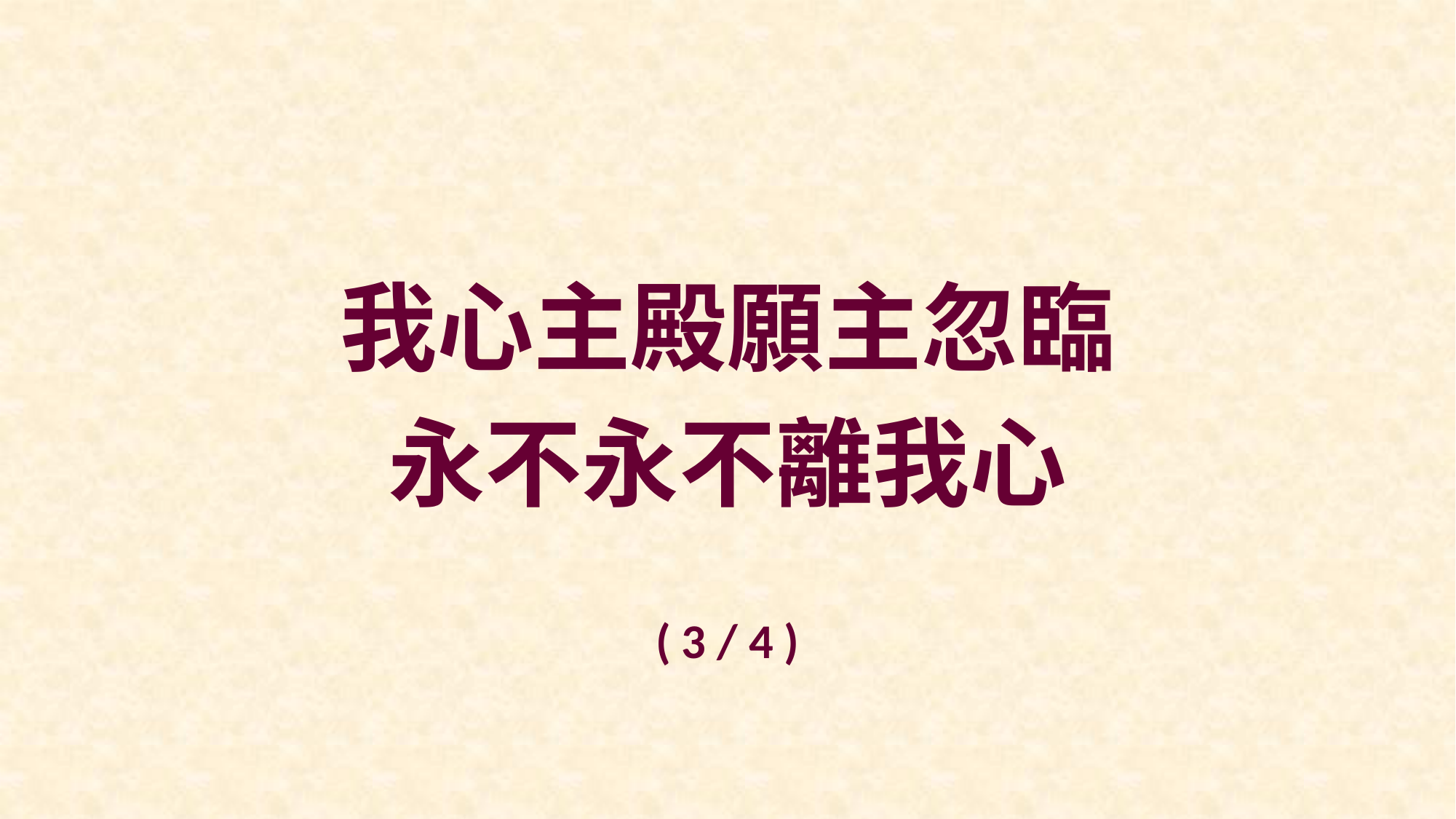

我心主殿願主忽臨
永不永不離我心
( 3 / 4 )